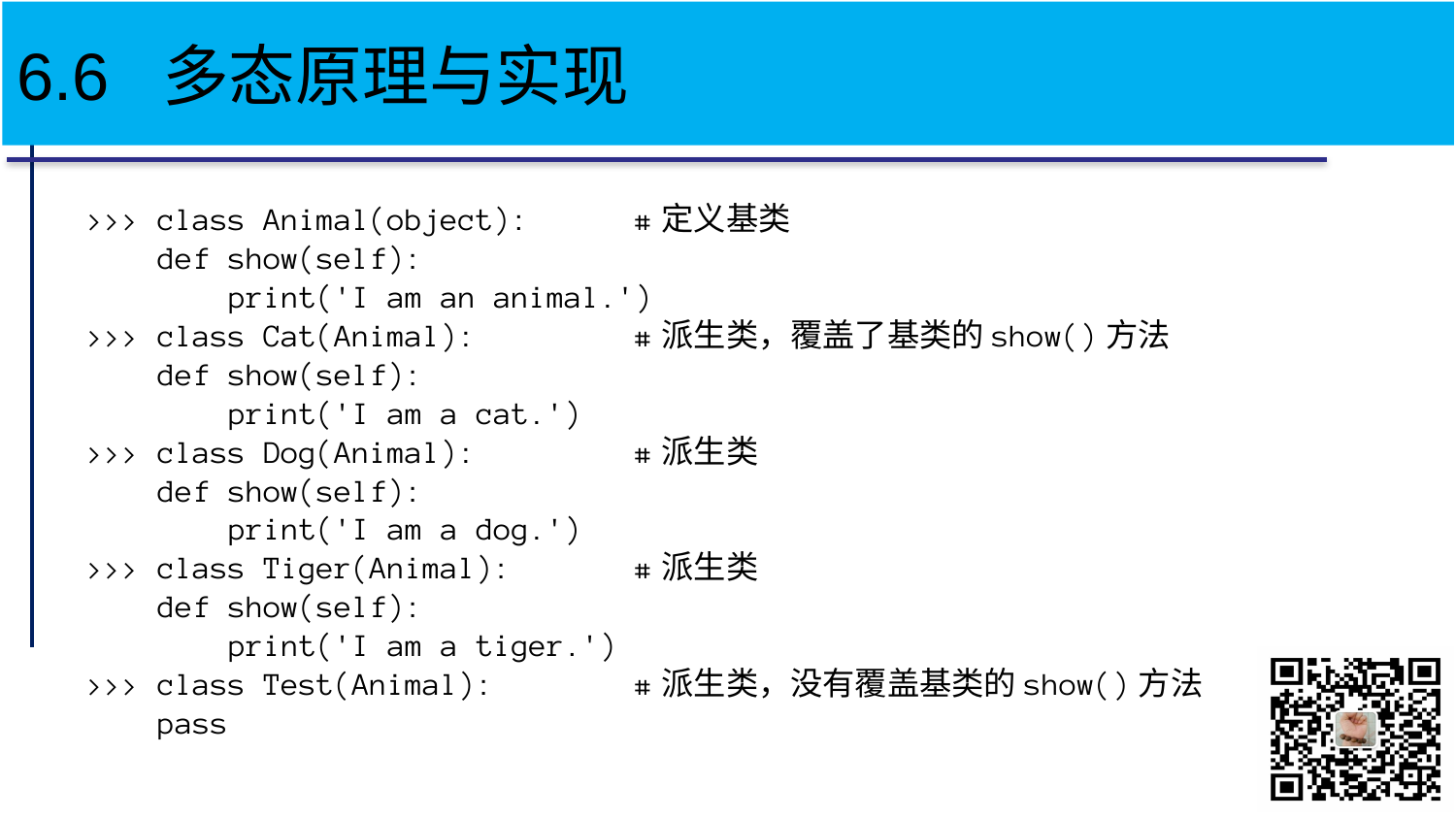

# 6.6  多态原理与实现
>>> class Animal(object):      #定义基类
    def show(self):
        print('I am an animal.')
>>> class Cat(Animal):         #派生类，覆盖了基类的show()方法
    def show(self):
        print('I am a cat.')
>>> class Dog(Animal):         #派生类
    def show(self):
        print('I am a dog.')
>>> class Tiger(Animal):       #派生类
    def show(self):
        print('I am a tiger.')
>>> class Test(Animal):        #派生类，没有覆盖基类的show()方法
    pass
79